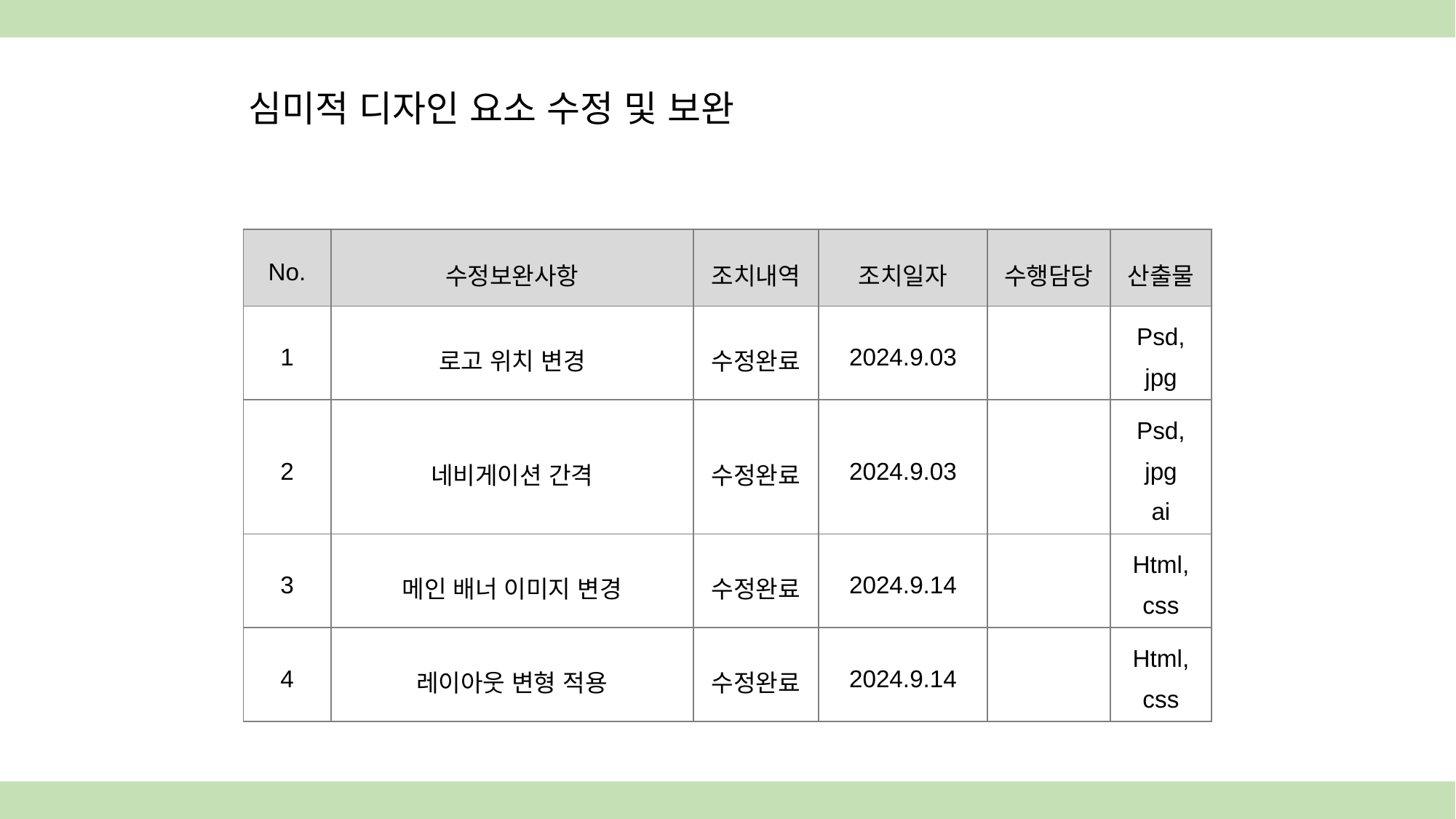

심미적 디자인 요소 수정 및 보완
| No. | 수정보완사항 | 조치내역 | 조치일자 | 수행담당 | 산출물 |
| --- | --- | --- | --- | --- | --- |
| 1 | 로고 위치 변경 | 수정완료 | 2024.9.03 |  | Psd, jpg |
| 2 | 네비게이션 간격 | 수정완료 | 2024.9.03 |  | Psd, jpg ai |
| 3 | 메인 배너 이미지 변경 | 수정완료 | 2024.9.14 |  | Html, css |
| 4 | 레이아웃 변형 적용 | 수정완료 | 2024.9.14 |  | Html, css |